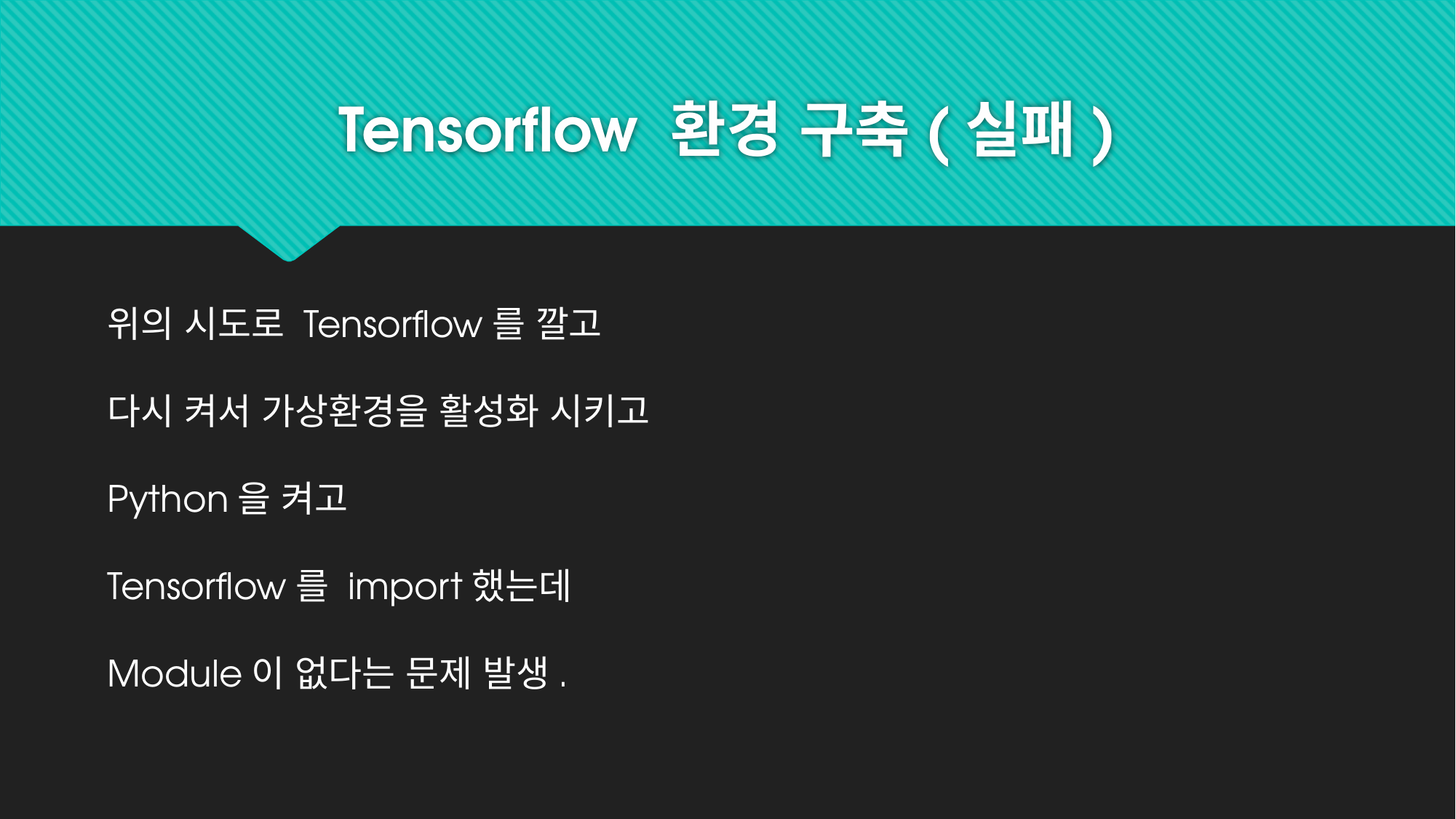

# Tensorflow 환경 구축(실패)
위의 시도로 Tensorflow를 깔고

다시 켜서 가상환경을 활성화 시키고

Python을 켜고

Tensorflow를 import했는데

Module이 없다는 문제 발생.